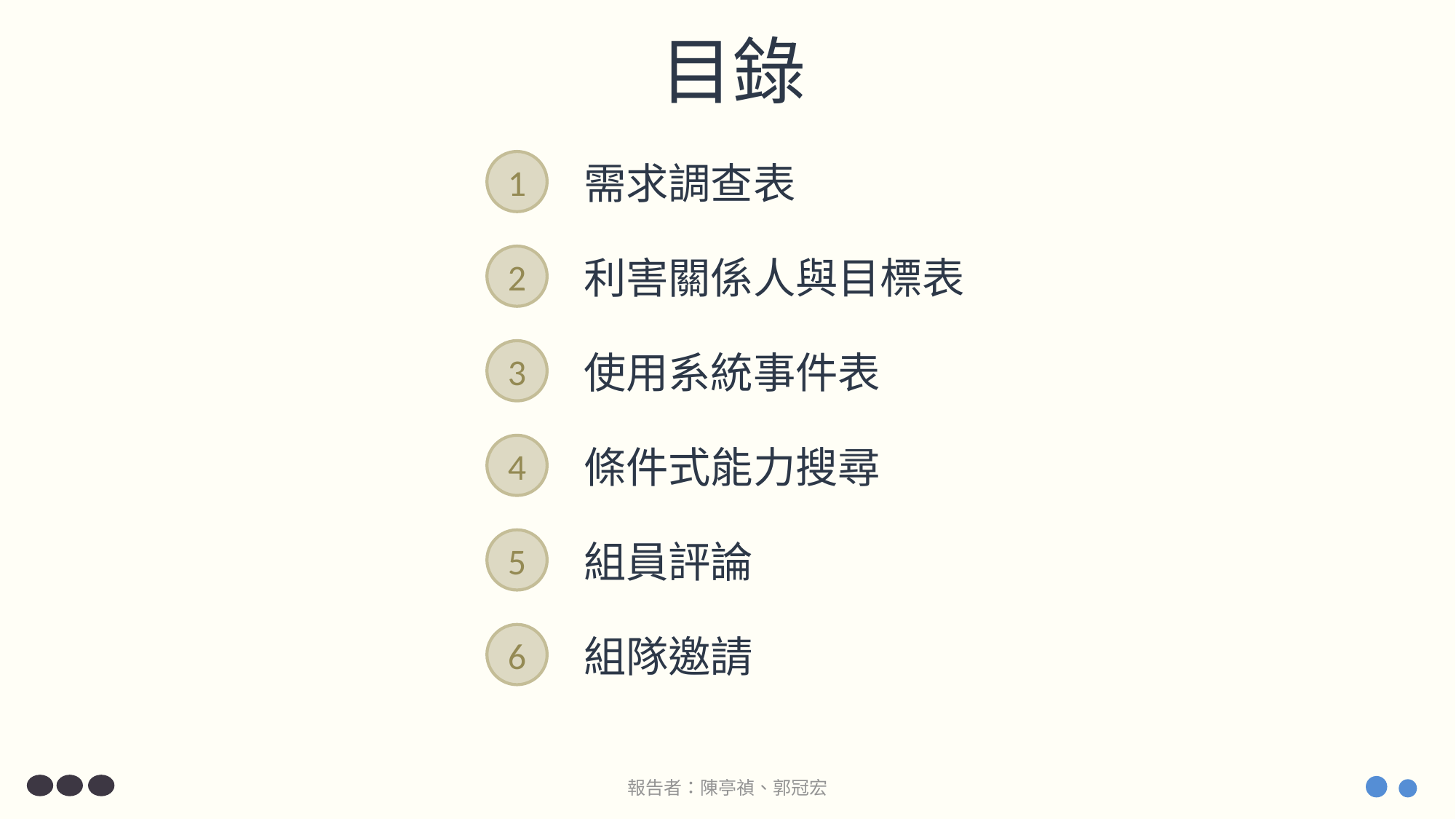

目錄
1
需求調查表
2
利害關係人與目標表
3
使用系統事件表
4
條件式能力搜尋
5
組員評論
6
組隊邀請